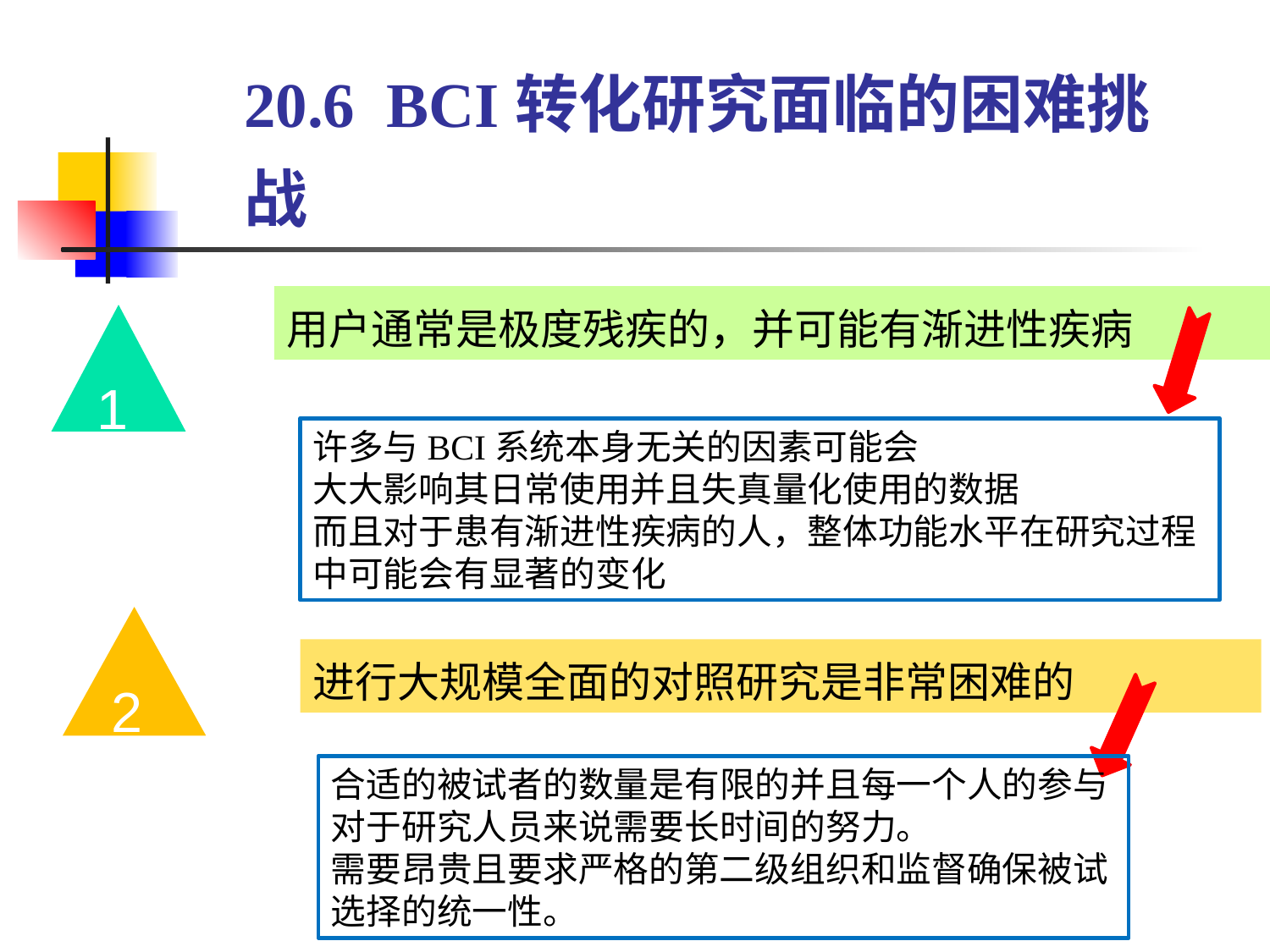

20.6  BCI转化研究面临的困难挑战
用户通常是极度残疾的，并可能有渐进性疾病
1

许多与BCI系统本身无关的因素可能会
大大影响其日常使用并且失真量化使用的数据
而且对于患有渐进性疾病的人，整体功能水平在研究过程中可能会有显著的变化
2
进行大规模全面的对照研究是非常困难的

合适的被试者的数量是有限的并且每一个人的参与对于研究人员来说需要长时间的努力。
需要昂贵且要求严格的第二级组织和监督确保被试选择的统一性。